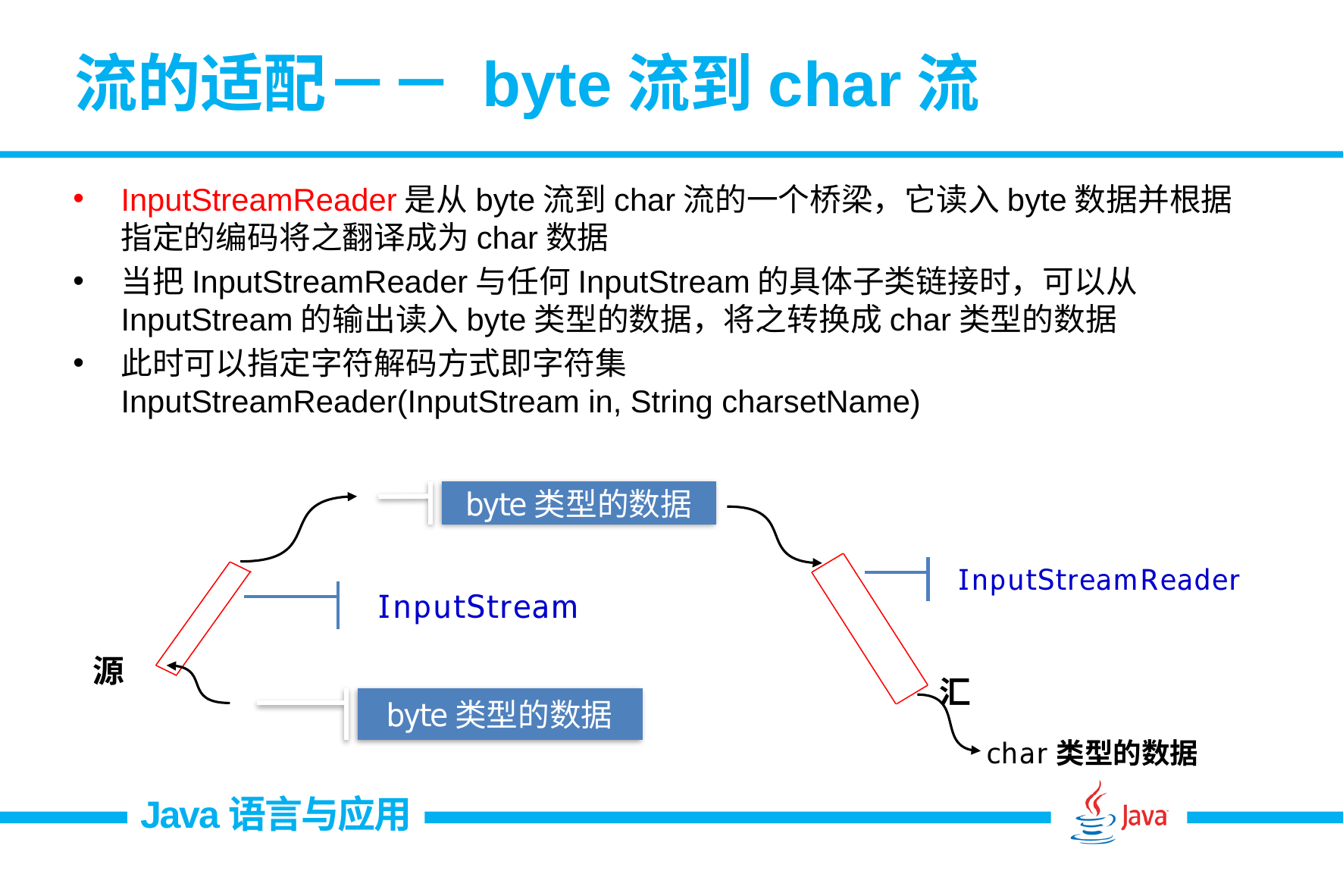

# 流的适配－－ byte流到char流
InputStreamReader是从byte流到char流的一个桥梁，它读入byte数据并根据指定的编码将之翻译成为char数据
当把InputStreamReader与任何InputStream的具体子类链接时，可以从InputStream的输出读入byte类型的数据，将之转换成char类型的数据
此时可以指定字符解码方式即字符集
InputStreamReader(InputStream in, String charsetName)

byte类型的数据

InputStreamReader

InputStream
源

汇

byte类型的数据
char类型的数据
46